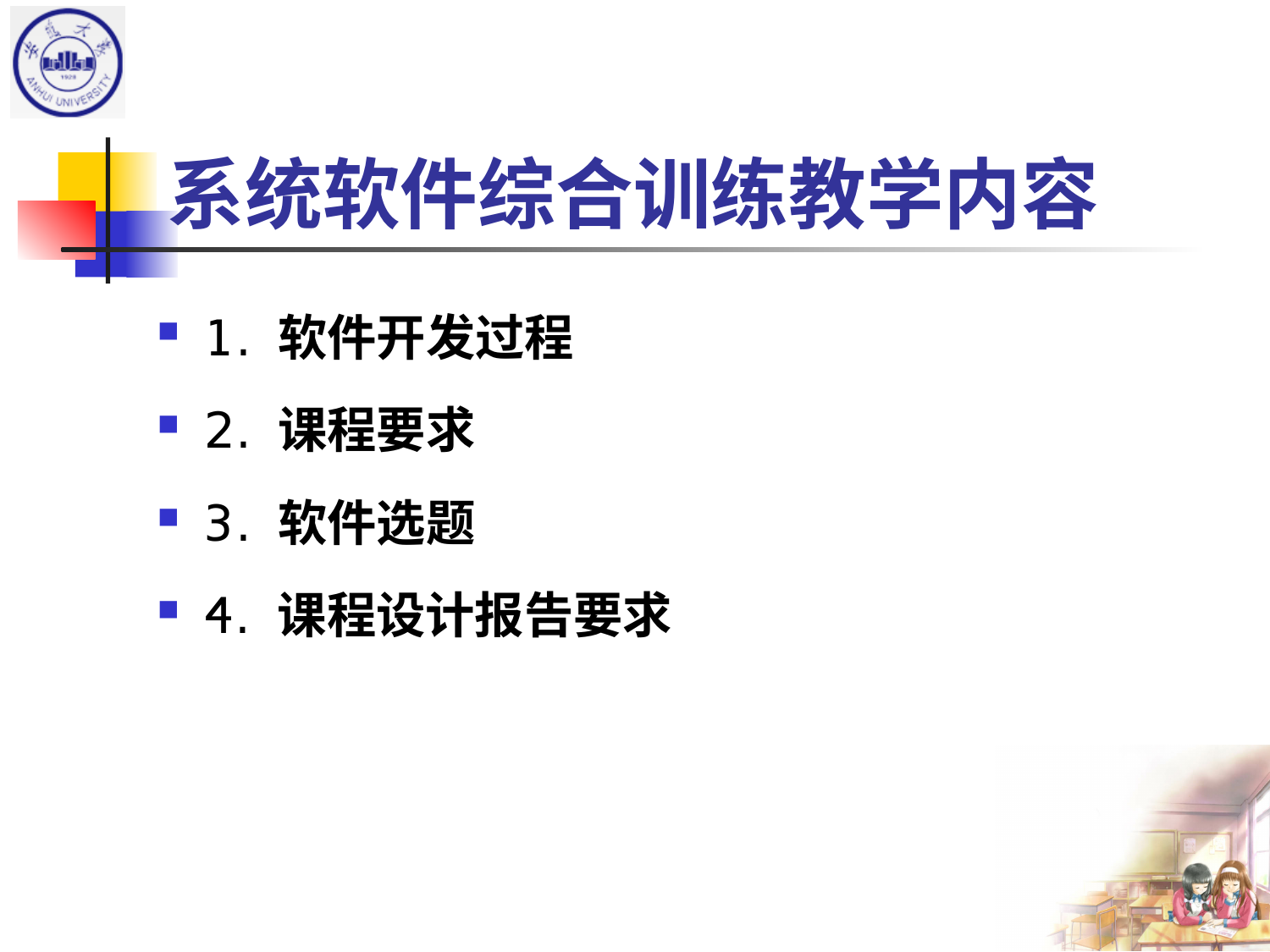

# 系统软件综合训练教学内容
1. 软件开发过程
2. 课程要求
3. 软件选题
4. 课程设计报告要求